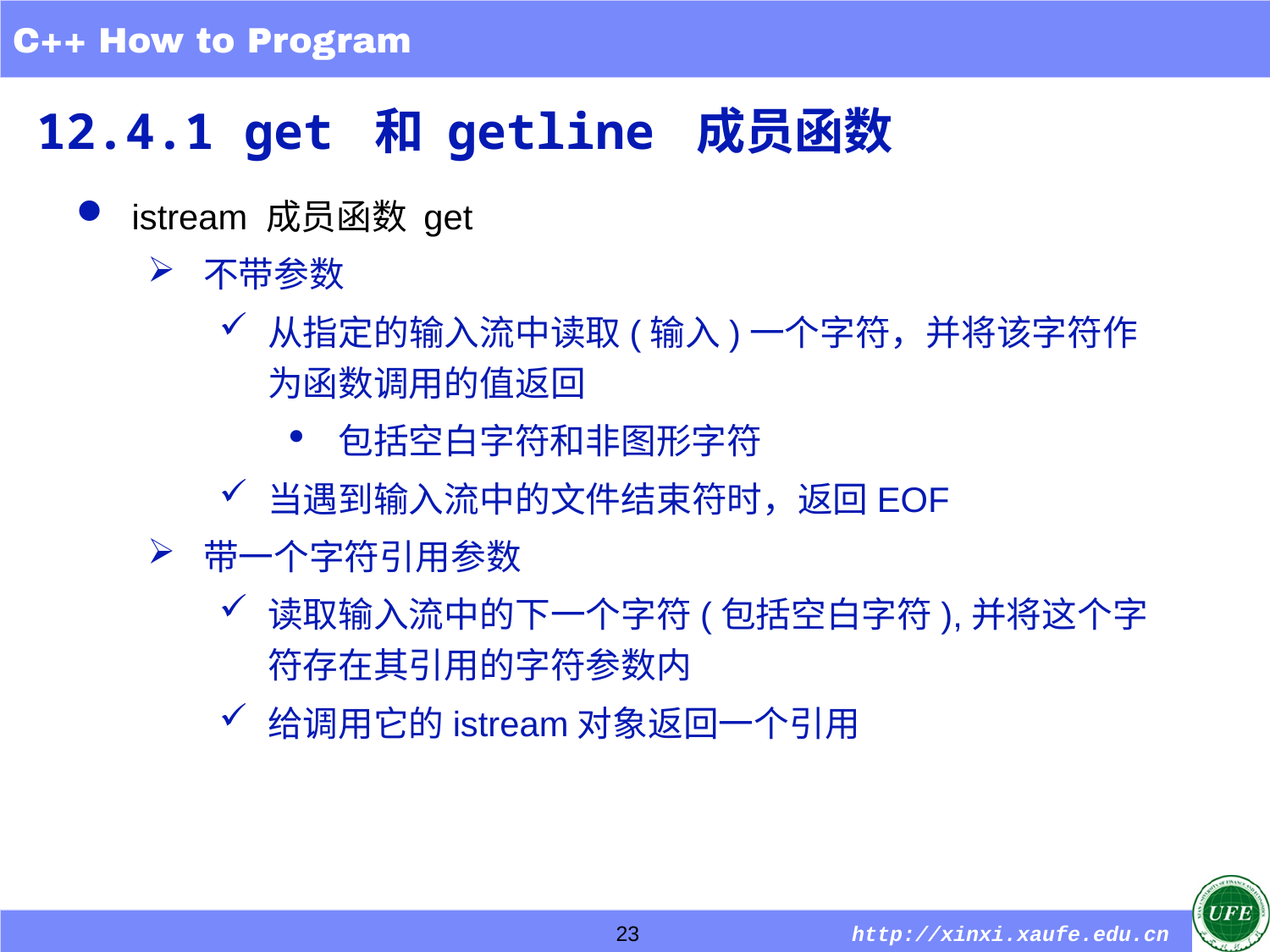

# 12.4.1 get 和 getline 成员函数
istream 成员函数 get
不带参数
从指定的输入流中读取(输入)一个字符，并将该字符作为函数调用的值返回
包括空白字符和非图形字符
当遇到输入流中的文件结束符时，返回EOF
带一个字符引用参数
读取输入流中的下一个字符(包括空白字符),并将这个字符存在其引用的字符参数内
给调用它的istream对象返回一个引用
23